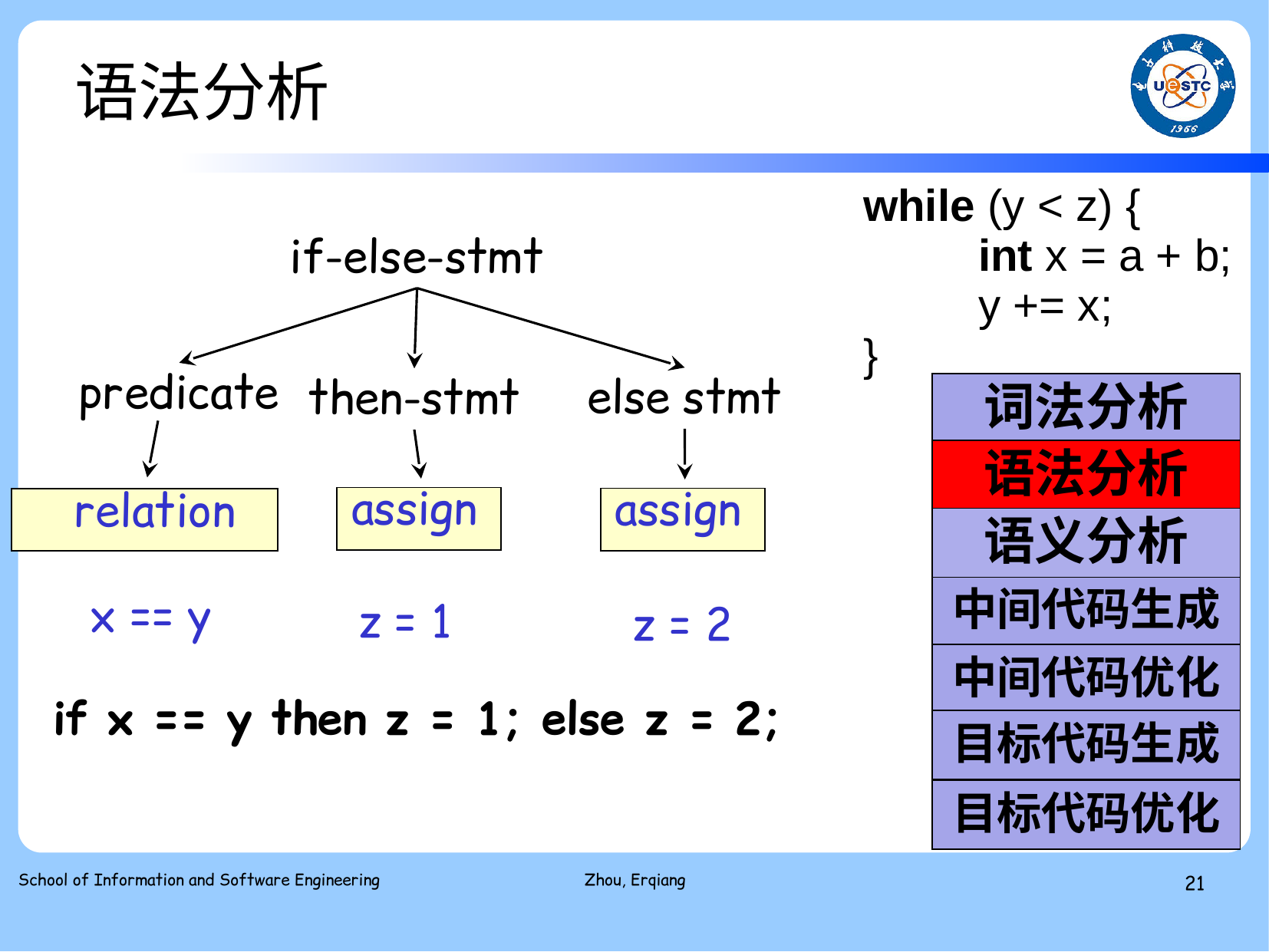

语法分析
while (y < z) {
	int x = a + b;
	y += x;
}
if-else-stmt
predicate
else stmt
then-stmt
词法分析
语法分析
assign
assign
relation

语义分析
中间代码生成
x == y
z = 1
 z = 2
中间代码优化
if x == y then z = 1; else z = 2;
目标代码生成
目标代码优化
School of Information and Software Engineering
Zhou, Erqiang
21